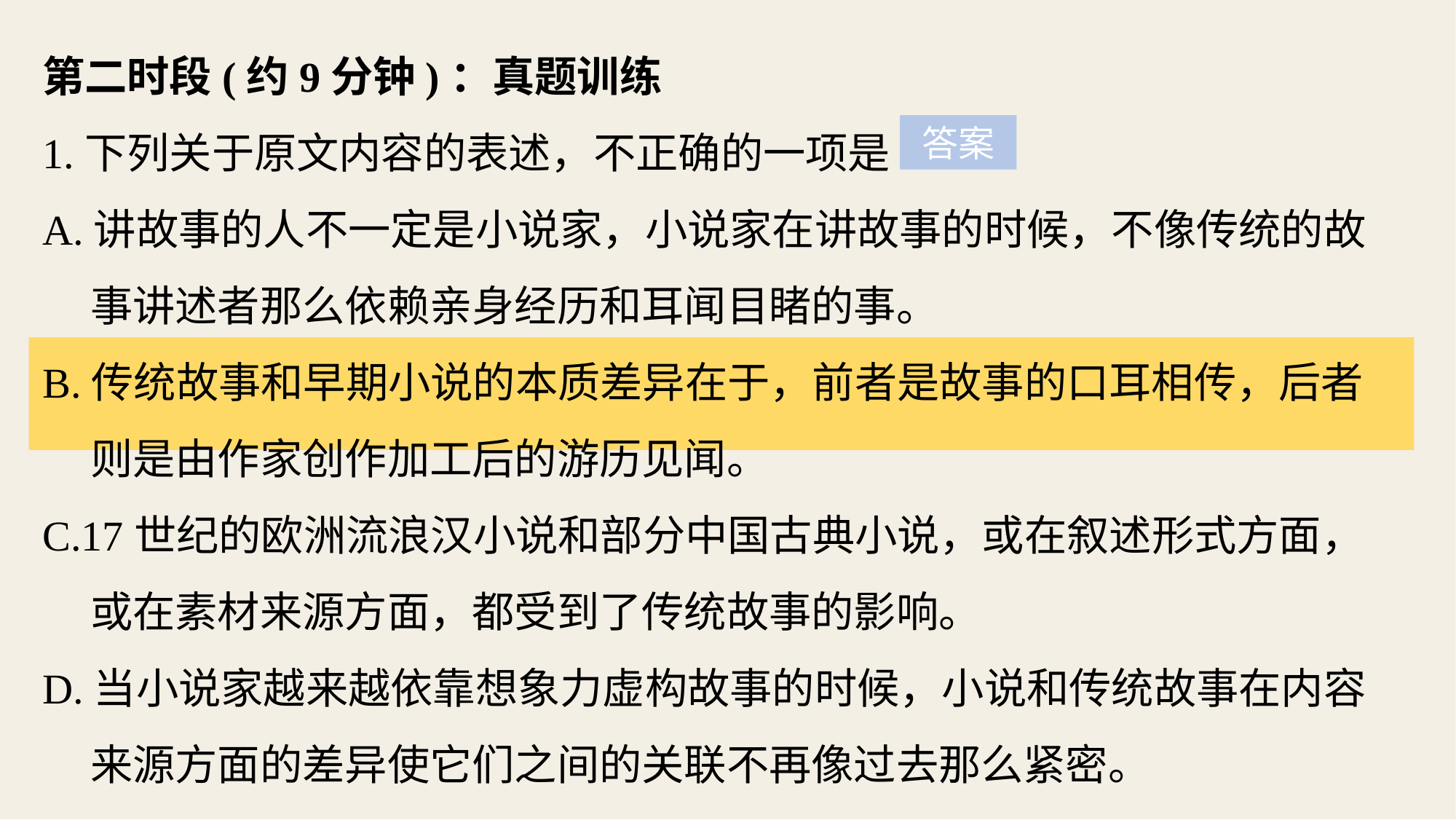

第二时段(约9分钟)：真题训练
1.下列关于原文内容的表述，不正确的一项是
A.讲故事的人不一定是小说家，小说家在讲故事的时候，不像传统的故
    事讲述者那么依赖亲身经历和耳闻目睹的事。
B.传统故事和早期小说的本质差异在于，前者是故事的口耳相传，后者
    则是由作家创作加工后的游历见闻。
C.17世纪的欧洲流浪汉小说和部分中国古典小说，或在叙述形式方面，
    或在素材来源方面，都受到了传统故事的影响。
D.当小说家越来越依靠想象力虚构故事的时候，小说和传统故事在内容
    来源方面的差异使它们之间的关联不再像过去那么紧密。
答案